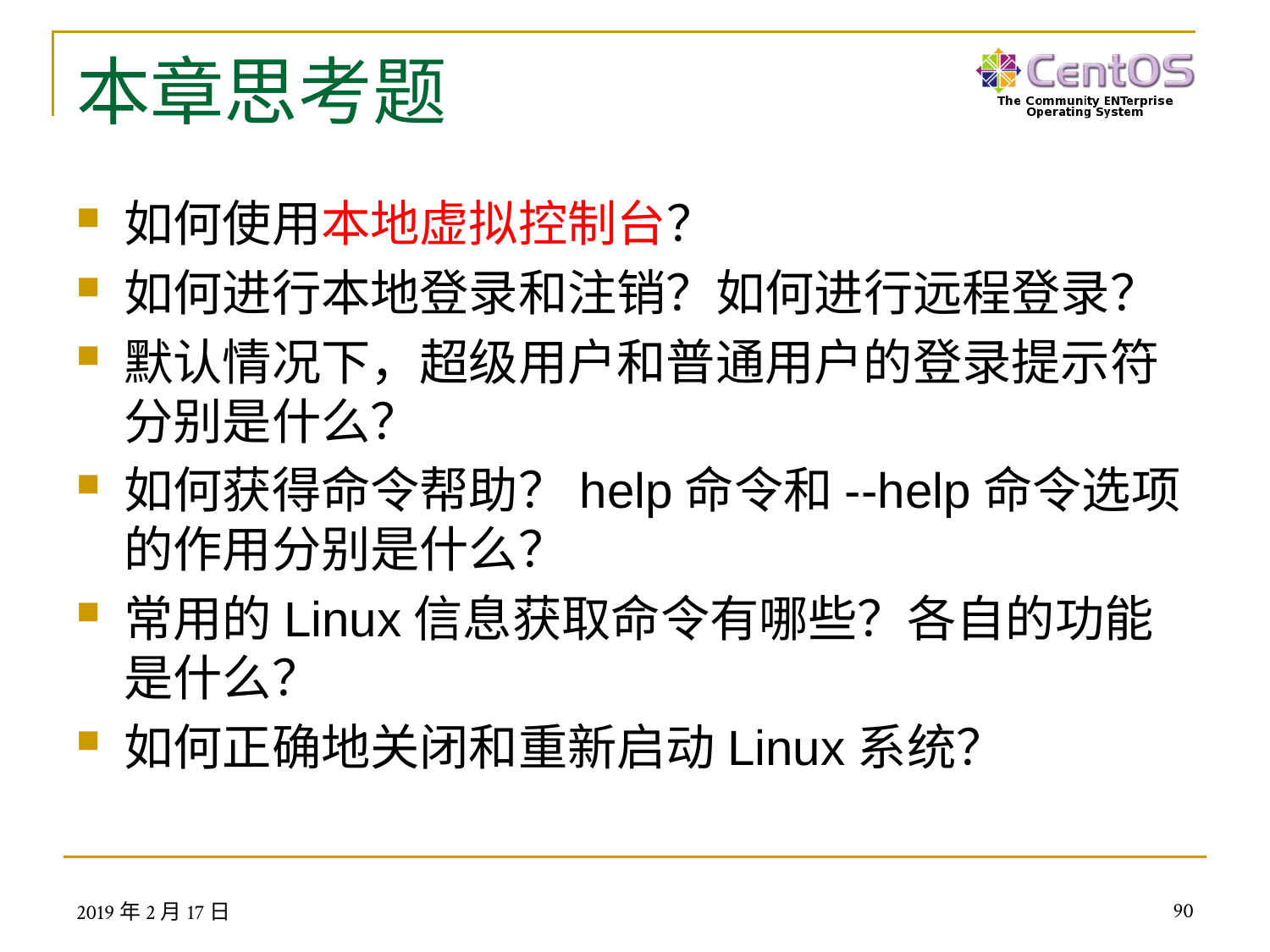

# 本章思考题
如何使用本地虚拟控制台？
如何进行本地登录和注销？如何进行远程登录？
默认情况下，超级用户和普通用户的登录提示符分别是什么？
如何获得命令帮助？help命令和--help命令选项的作用分别是什么？
常用的Linux信息获取命令有哪些？各自的功能是什么？
如何正确地关闭和重新启动Linux系统？

2019年2月17日
90